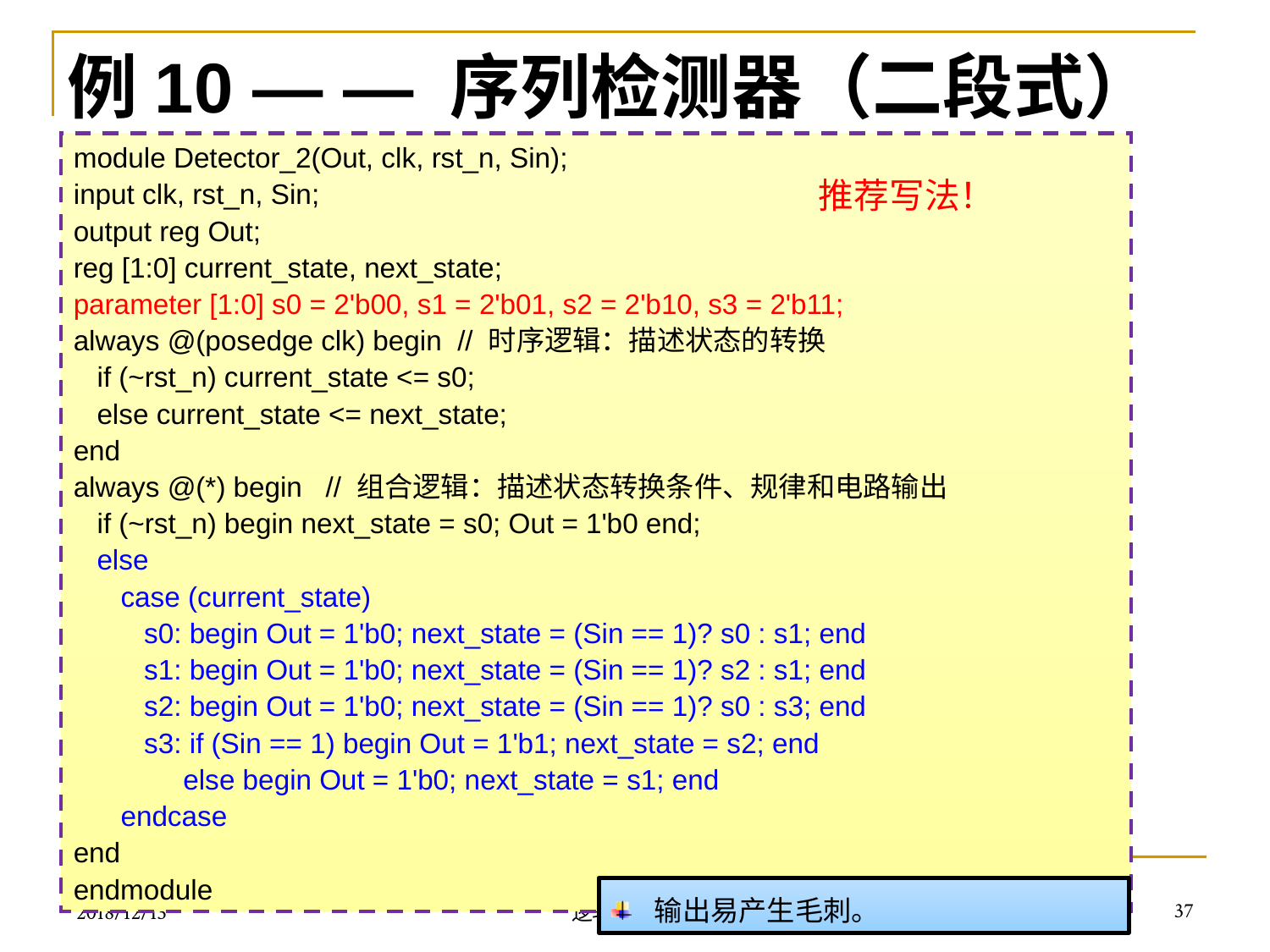

例10 — — 序列检测器（二段式）
module Detector_2(Out, clk, rst_n, Sin);
input clk, rst_n, Sin;
output reg Out;
reg [1:0] current_state, next_state;
parameter [1:0] s0 = 2'b00, s1 = 2'b01, s2 = 2'b10, s3 = 2'b11;
always @(posedge clk) begin  // 时序逻辑：描述状态的转换
   if (~rst_n) current_state <= s0;
   else current_state <= next_state;
end
always @(*) begin   // 组合逻辑：描述状态转换条件、规律和电路输出
   if (~rst_n) begin next_state = s0; Out = 1'b0 end;
   else
      case (current_state)
         s0: begin Out = 1'b0; next_state = (Sin == 1)? s0 : s1; end
         s1: begin Out = 1'b0; next_state = (Sin == 1)? s2 : s1; end
         s2: begin Out = 1'b0; next_state = (Sin == 1)? s0 : s3; end
         s3: if (Sin == 1) begin Out = 1'b1; next_state = s2; end
              else begin Out = 1'b0; next_state = s1; end
      endcase
end
endmodule
推荐写法！
2018/12/13
37
逻辑设计基础
 输出易产生毛刺。